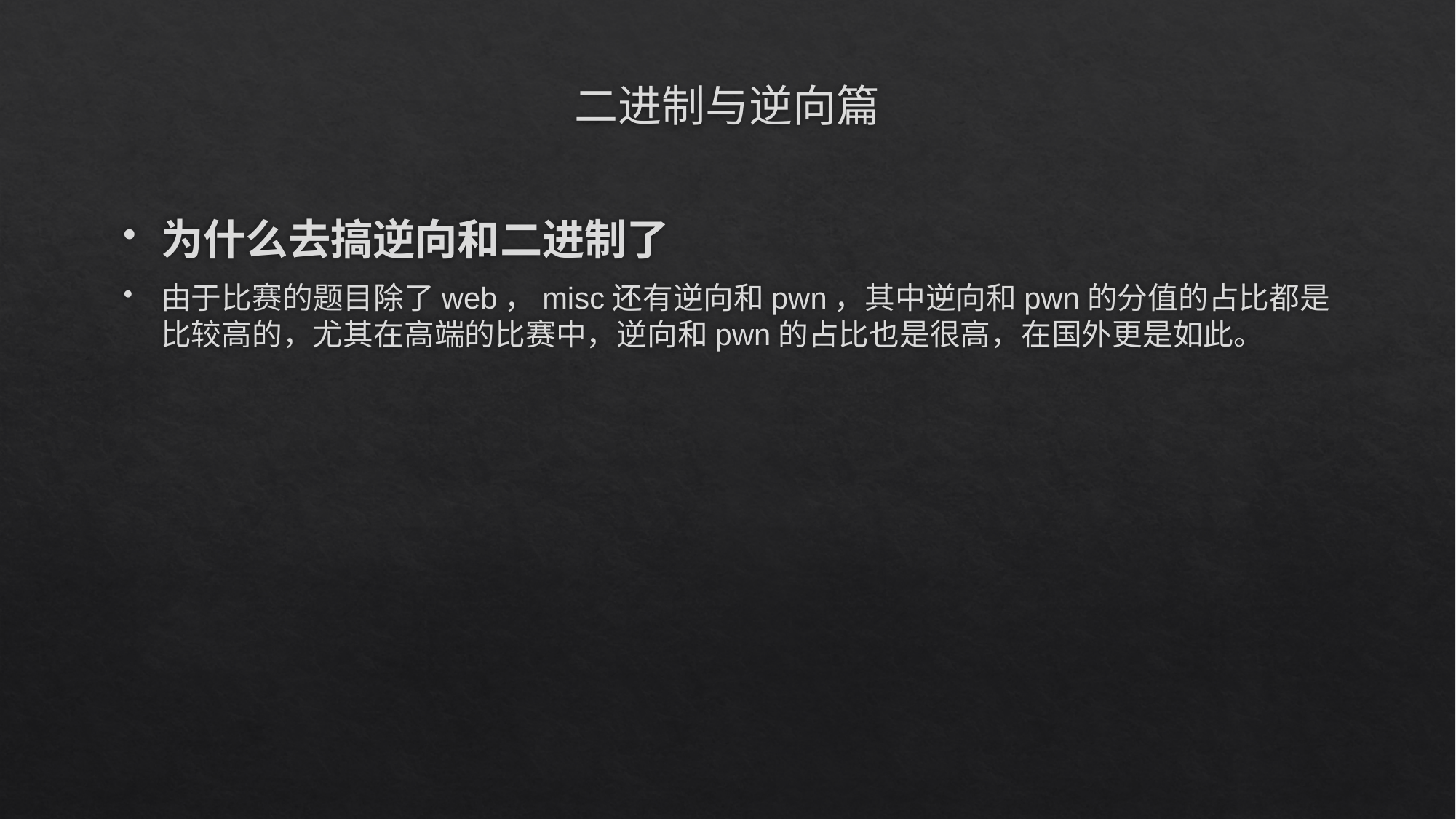

# 二进制与逆向篇
为什么去搞逆向和二进制了
由于比赛的题目除了web，misc还有逆向和pwn，其中逆向和pwn的分值的占比都是比较高的，尤其在高端的比赛中，逆向和pwn的占比也是很高，在国外更是如此。